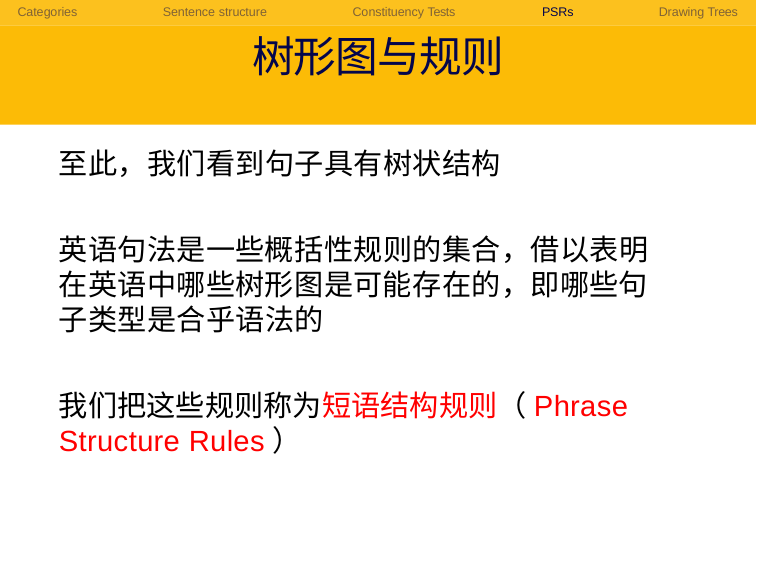

Categories	Sentence structure	Constituency Tests	PSRs	Drawing Trees
# 树形图与规则
至此，我们看到句子具有树状结构

英语句法是一些概括性规则的集合，借以表明在英语中哪些树形图是可能存在的，即哪些句子类型是合乎语法的

我们把这些规则称为短语结构规则（Phrase Structure Rules）